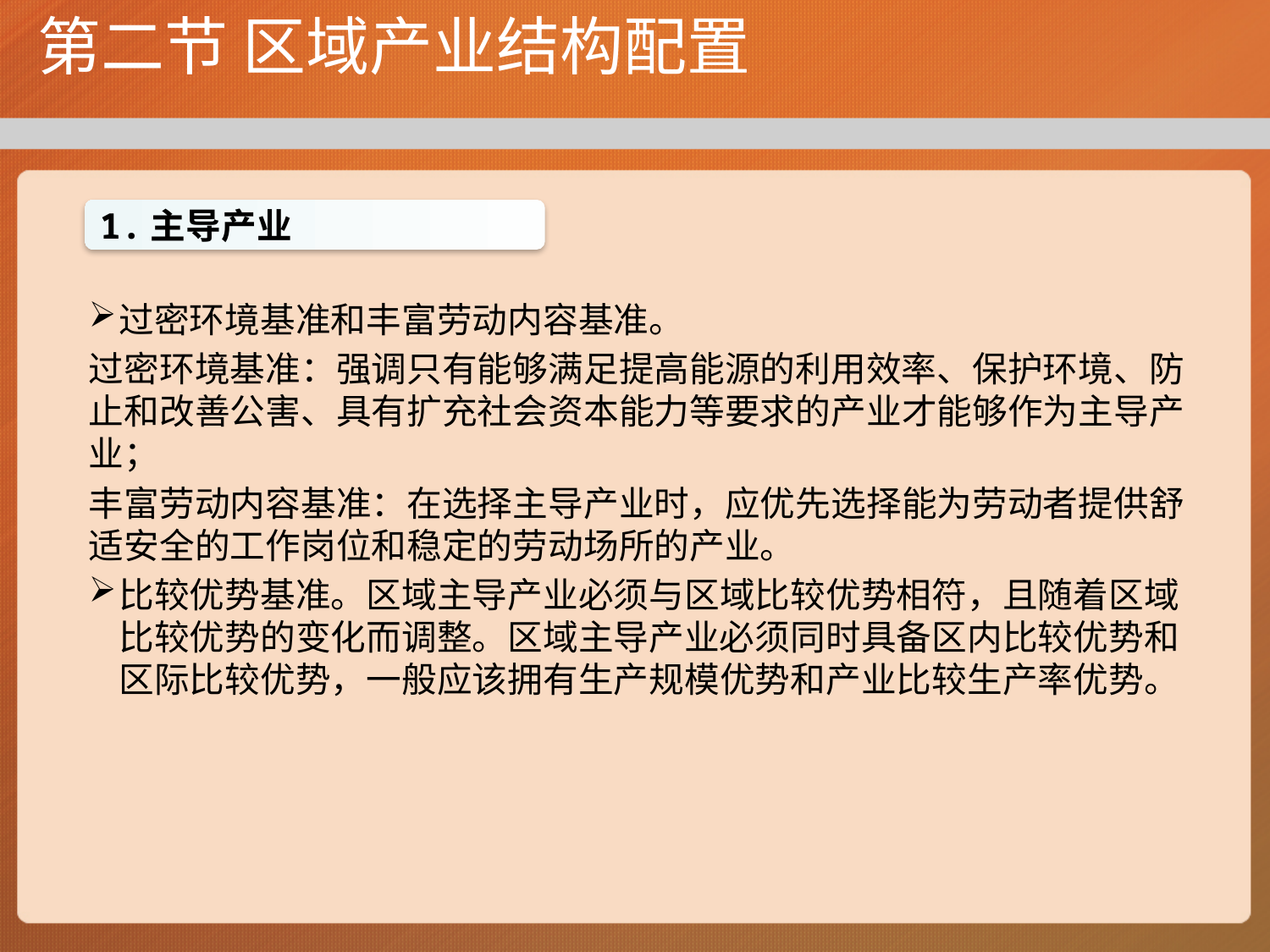

# 第二节 区域产业结构配置

1.主导产业
过密环境基准和丰富劳动内容基准。
过密环境基准：强调只有能够满足提高能源的利用效率、保护环境、防止和改善公害、具有扩充社会资本能力等要求的产业才能够作为主导产业；
丰富劳动内容基准：在选择主导产业时，应优先选择能为劳动者提供舒适安全的工作岗位和稳定的劳动场所的产业。
比较优势基准。区域主导产业必须与区域比较优势相符，且随着区域比较优势的变化而调整。区域主导产业必须同时具备区内比较优势和区际比较优势，一般应该拥有生产规模优势和产业比较生产率优势。